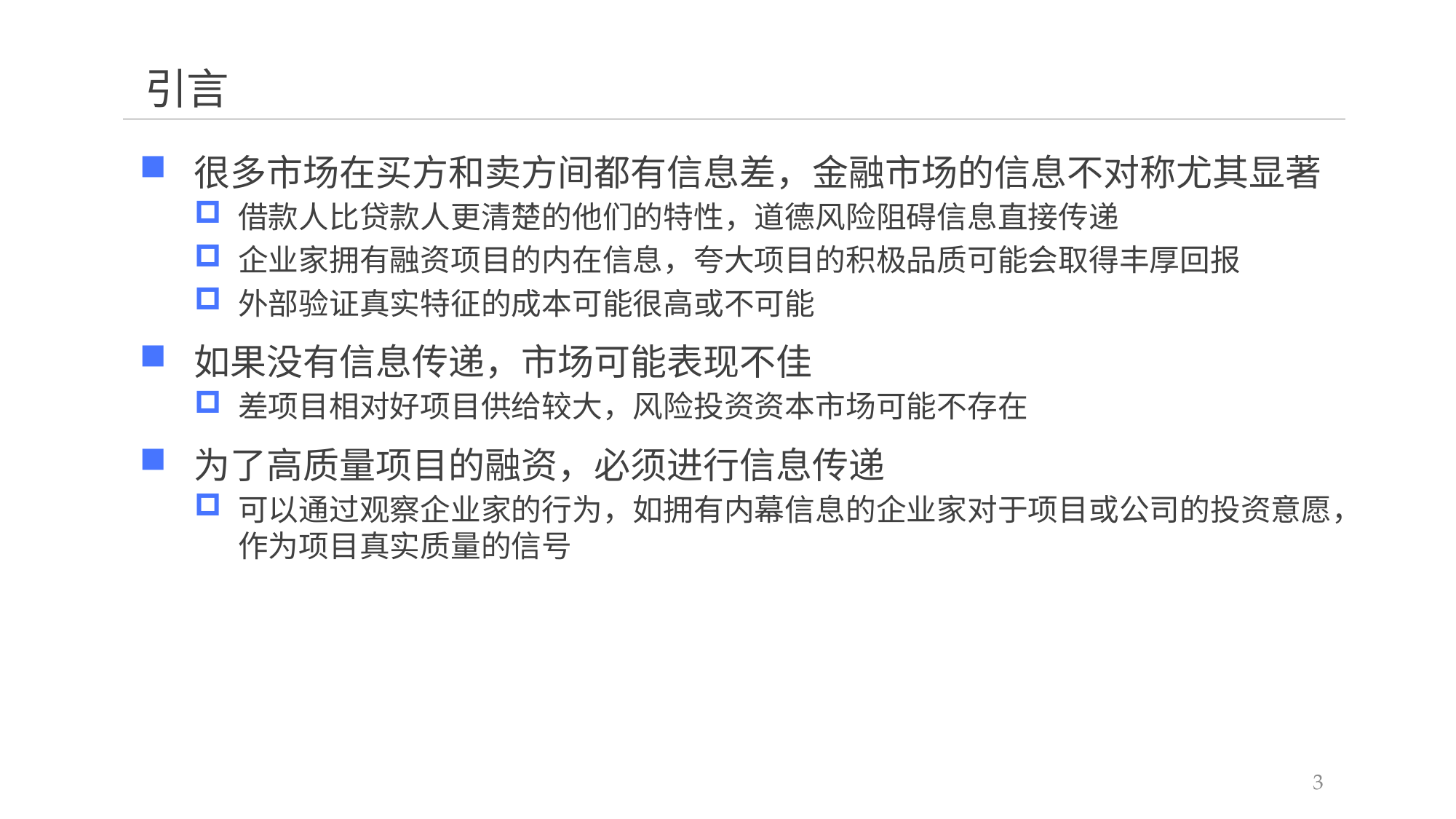

# 引言
很多市场在买方和卖方间都有信息差，金融市场的信息不对称尤其显著
借款人比贷款人更清楚的他们的特性，道德风险阻碍信息直接传递
企业家拥有融资项目的内在信息，夸大项目的积极品质可能会取得丰厚回报
外部验证真实特征的成本可能很高或不可能
如果没有信息传递，市场可能表现不佳
差项目相对好项目供给较大，风险投资资本市场可能不存在
为了高质量项目的融资，必须进行信息传递
可以通过观察企业家的行为，如拥有内幕信息的企业家对于项目或公司的投资意愿，作为项目真实质量的信号
3